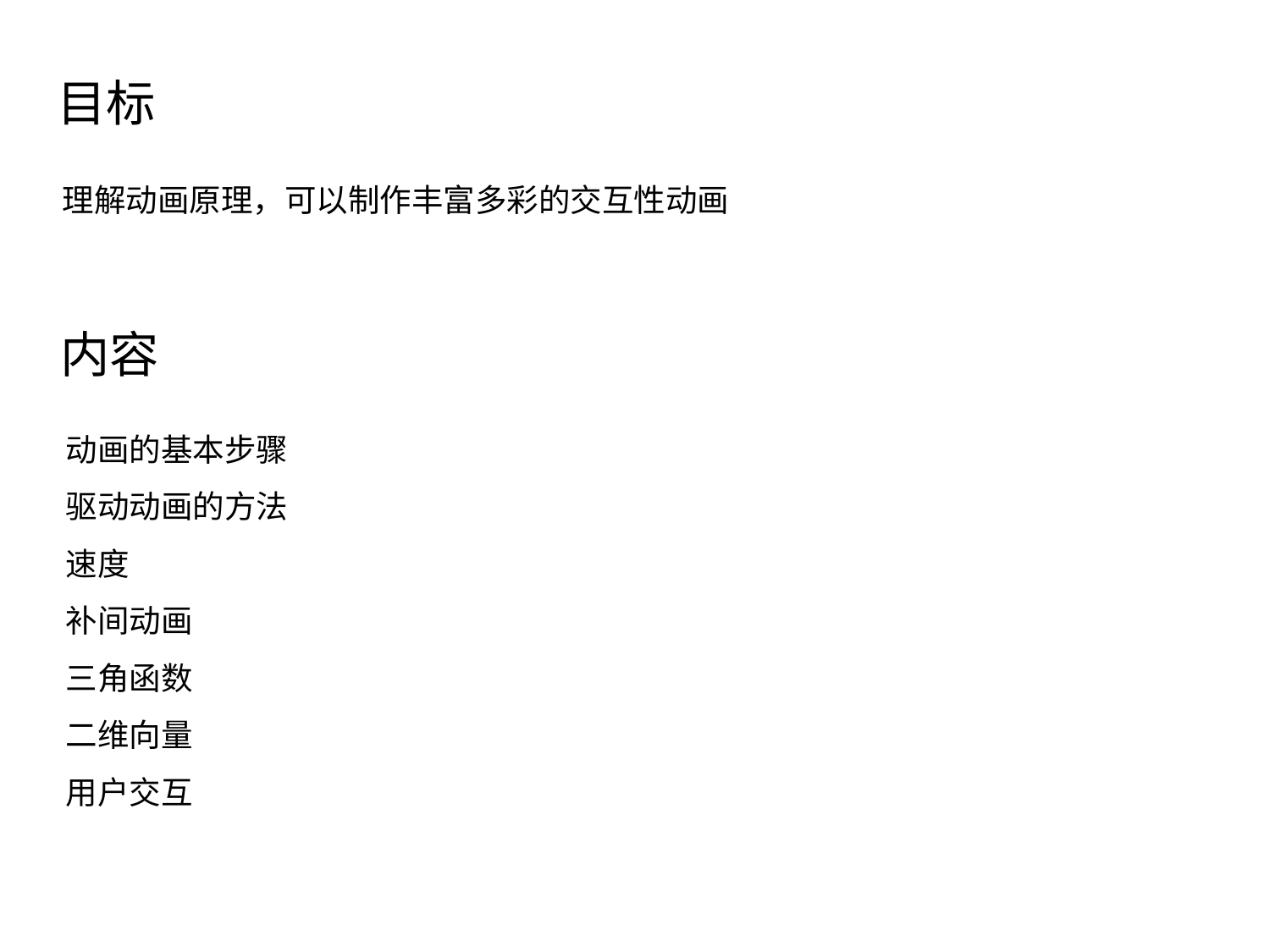

目标
理解动画原理，可以制作丰富多彩的交互性动画
内容
动画的基本步骤
驱动动画的方法
速度
补间动画
三角函数
二维向量
用户交互